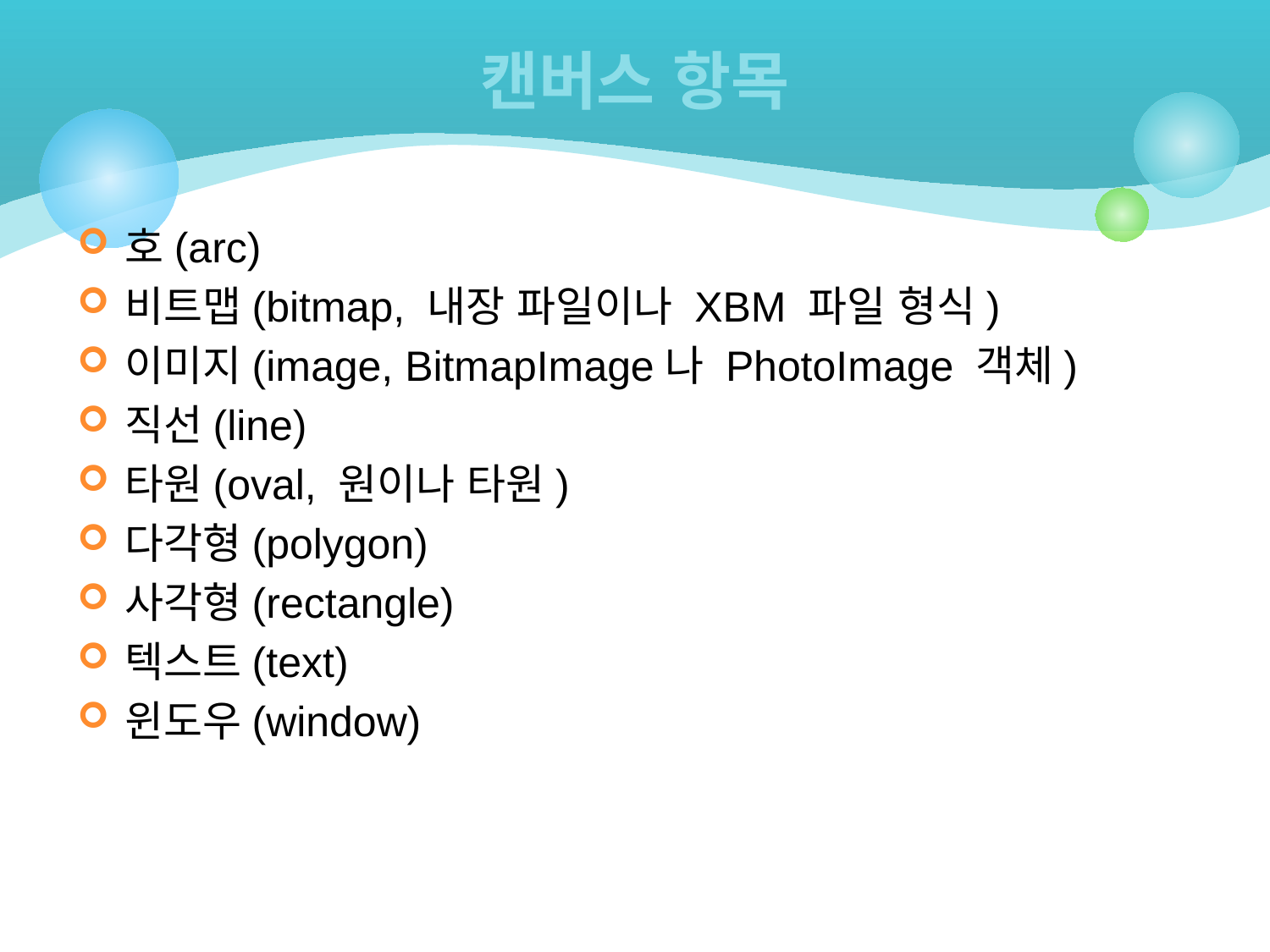

# 캔버스 항목
호(arc)
비트맵(bitmap, 내장 파일이나 XBM 파일 형식)
이미지(image, BitmapImage나 PhotoImage 객체)
직선(line)
타원(oval, 원이나 타원)
다각형(polygon)
사각형(rectangle)
텍스트(text)
윈도우(window)